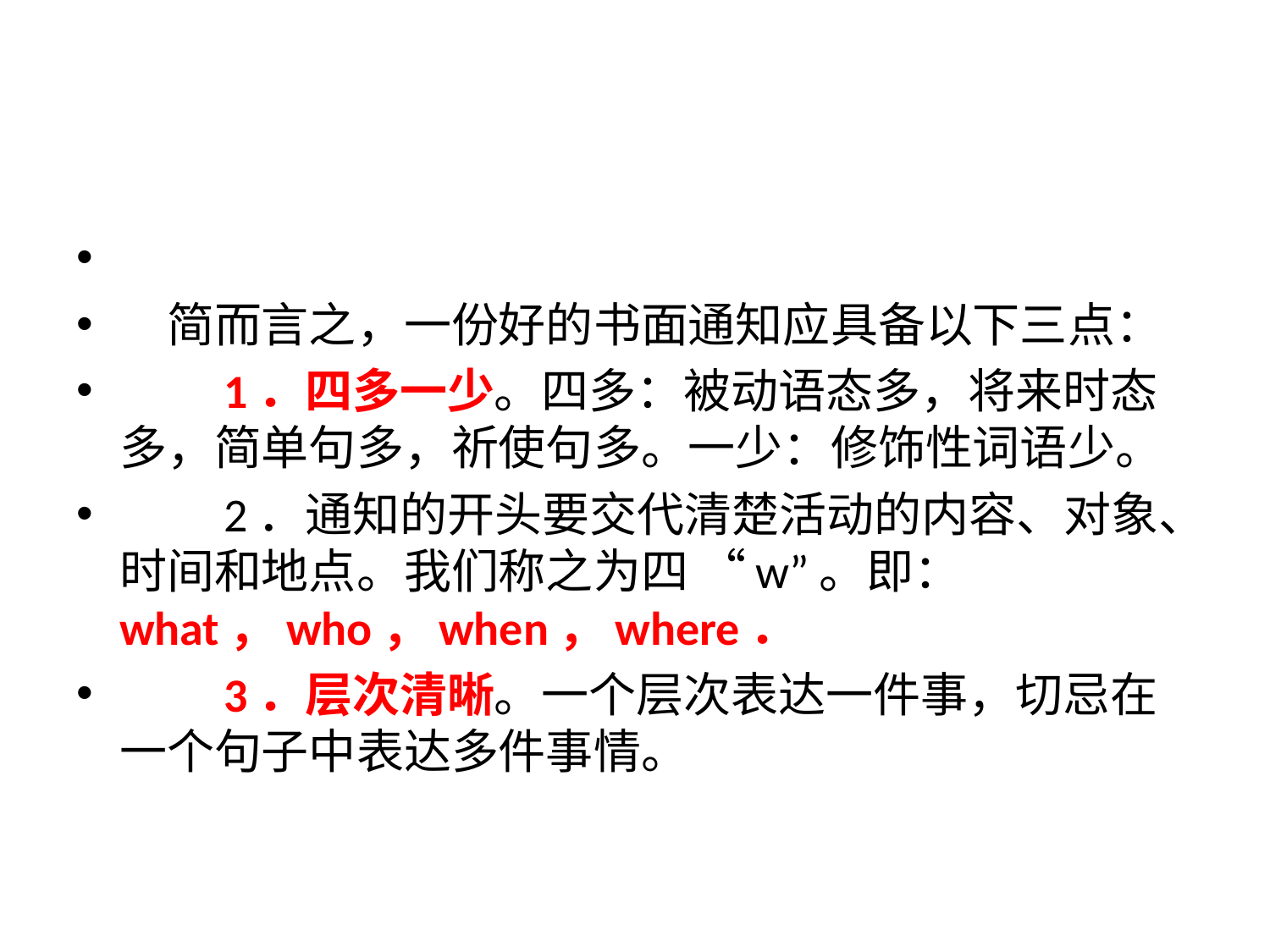

#

　简而言之，一份好的书面通知应具备以下三点：
　　1．四多一少。四多：被动语态多，将来时态多，简单句多，祈使句多。一少：修饰性词语少。
　　2．通知的开头要交代清楚活动的内容、对象、时间和地点。我们称之为四 “w”。即：what，who，when，where．
　　3．层次清晰。一个层次表达一件事，切忌在一个句子中表达多件事情。